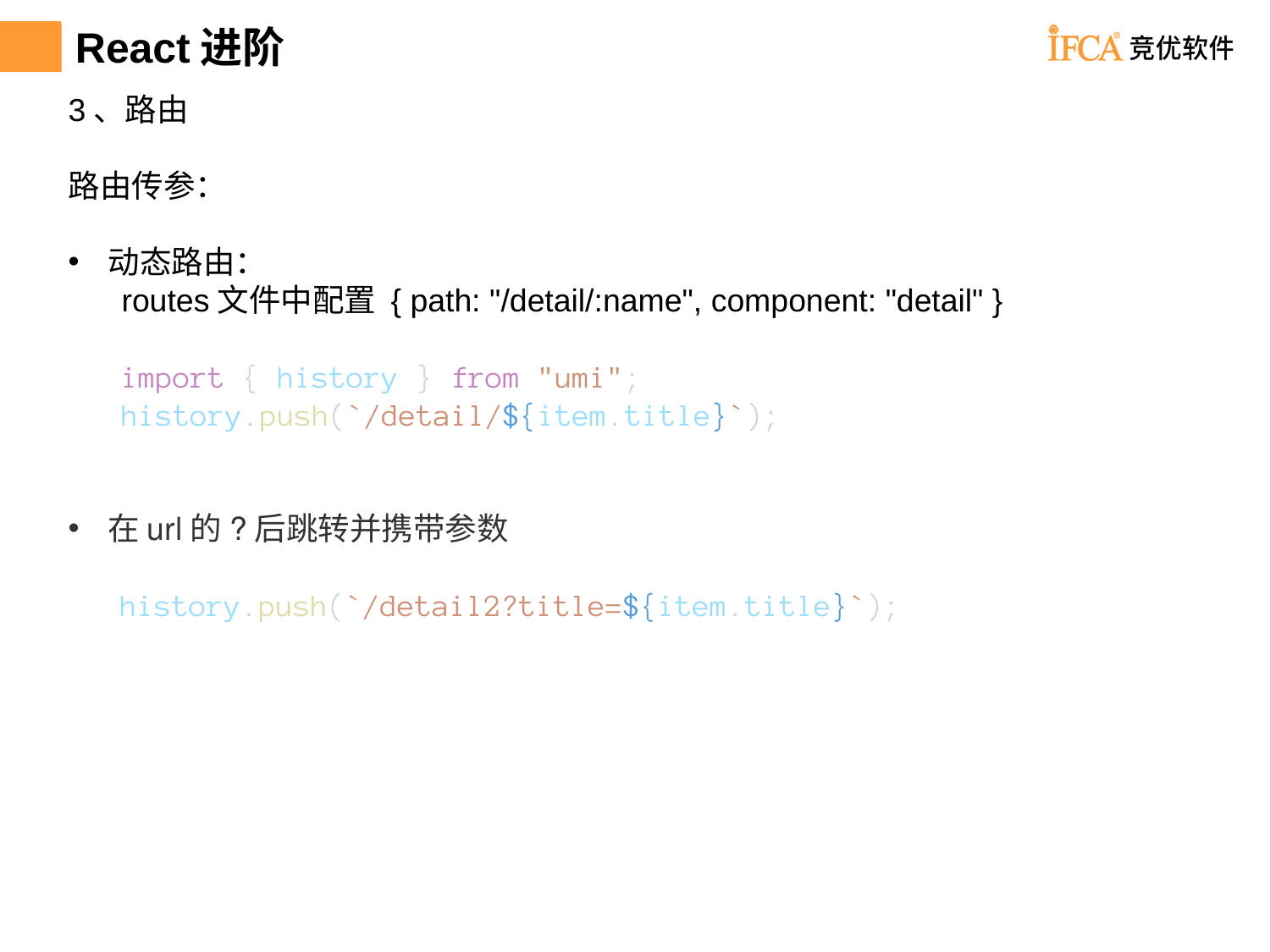

# React进阶
3、路由

路由传参：

动态路由：
      routes文件中配置 { path: "/detail/:name", component: "detail" }

      import { history } from "umi";
      history.push(`/detail/${item.title}`);

在url的?后跳转并携带参数

   history.push(`/detail2?title=${item.title}`);